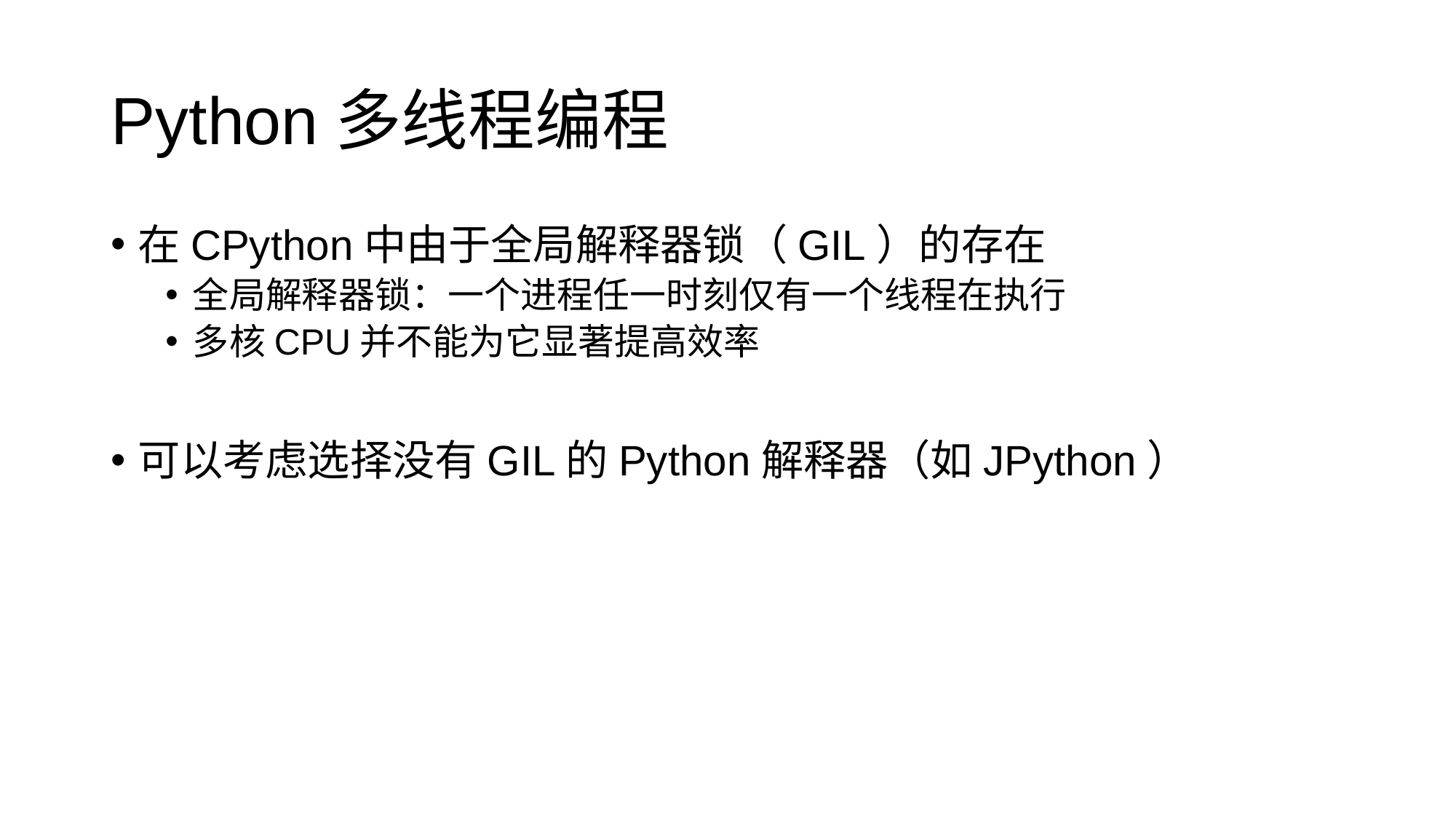

# Python多线程编程
在CPython中由于全局解释器锁（GIL）的存在
全局解释器锁：一个进程任一时刻仅有一个线程在执行
多核CPU并不能为它显著提高效率

可以考虑选择没有GIL的Python解释器（如JPython）